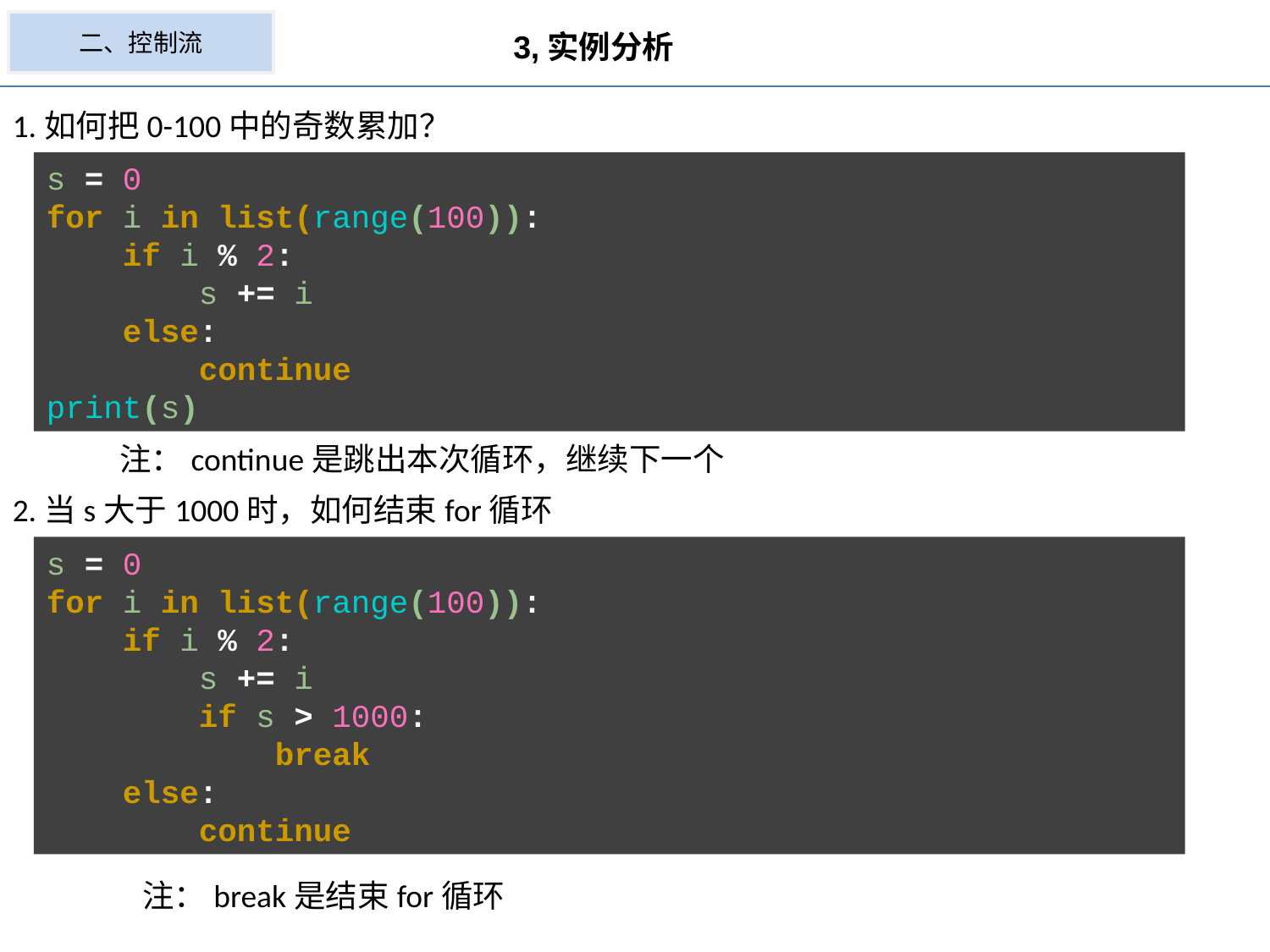

二、控制流
3,实例分析
1.如何把0-100中的奇数累加？
s = 0
for i in list(range(100)):
    if i % 2:
        s += i
    else:
        continue
print(s)
注：continue是跳出本次循环，继续下一个
2.当s大于1000时，如何结束for循环
s = 0
for i in list(range(100)):
    if i % 2:
        s += i
        if s > 1000:
            break
    else:
        continue
注：break是结束for循环